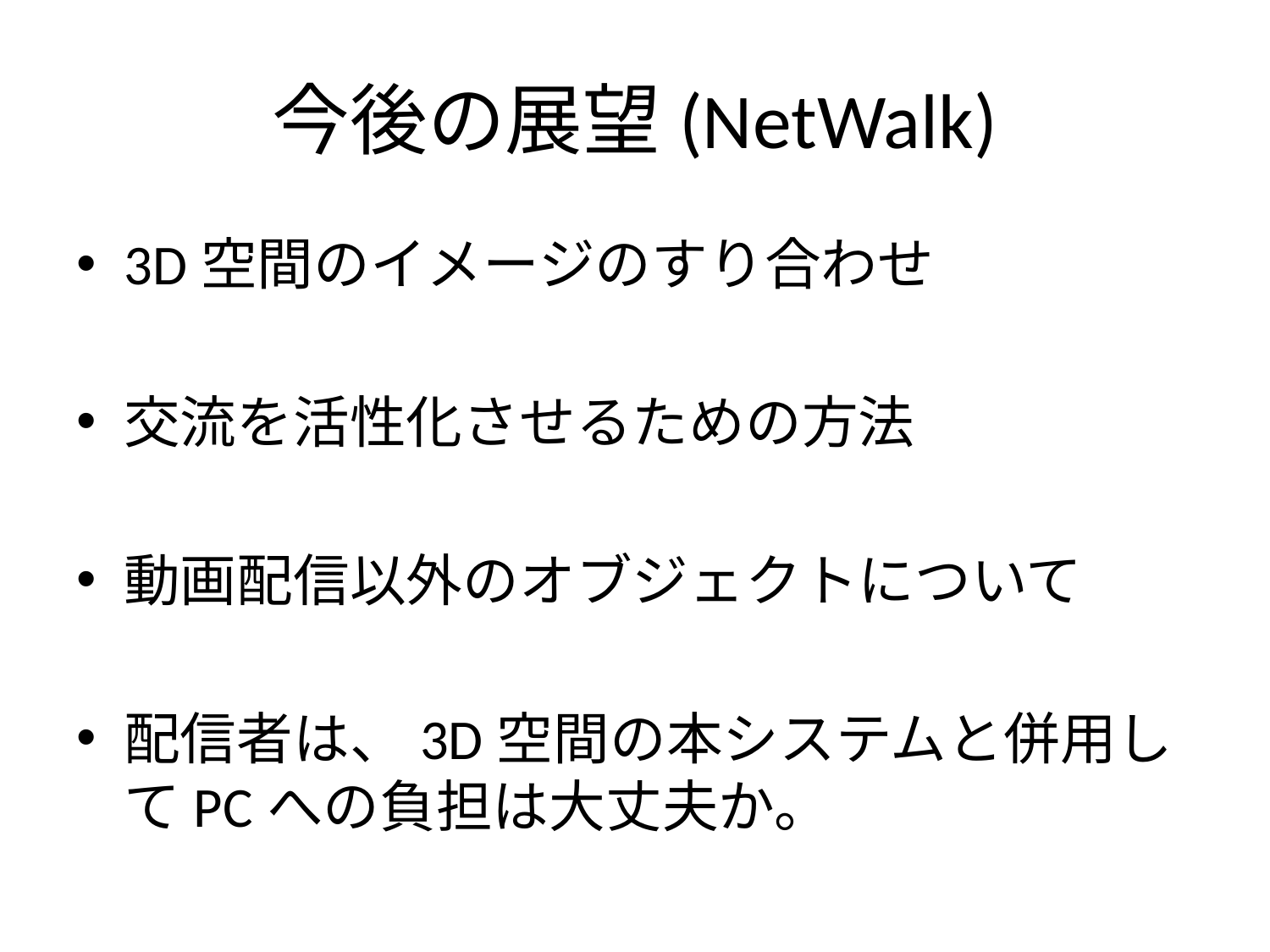

# 今後の展望(NetWalk)
3D空間のイメージのすり合わせ

交流を活性化させるための方法

動画配信以外のオブジェクトについて

配信者は、3D空間の本システムと併用してPCへの負担は大丈夫か。